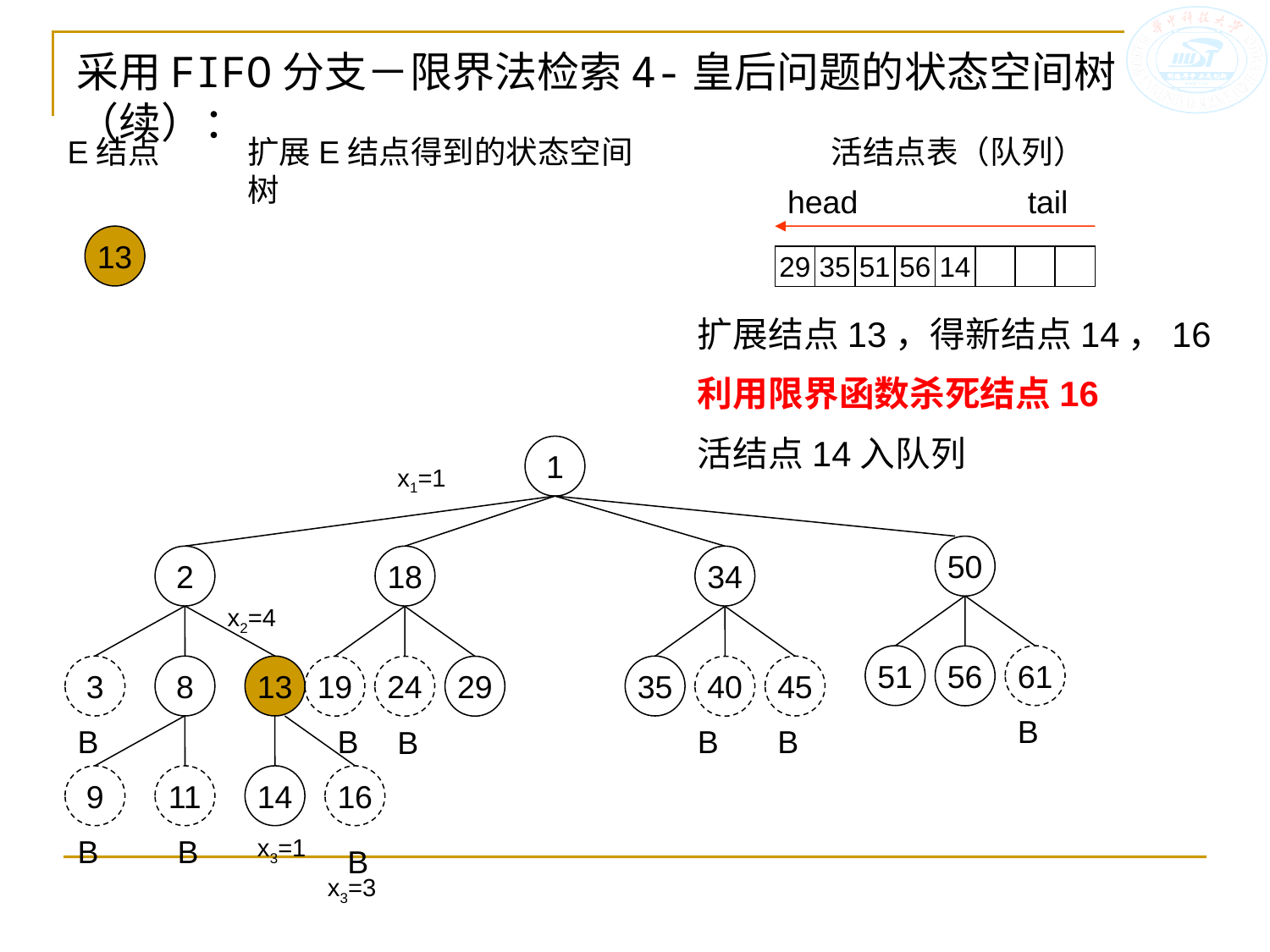

# 采用FIFO分支－限界法检索4-皇后问题的状态空间树（续）：
E结点
扩展E结点得到的状态空间树
活结点表（队列）
head
tail
13

29
35
51
56
14

扩展结点13，得新结点14，16
利用限界函数杀死结点16
活结点14入队列
1
x1=1

50
2
18
34
x2=4

51
61
56
3
8
13
35
45
19
24
29
40
B

B

B
B
B
B
9
11
14
16
B
B
x3=1
B
x3=3